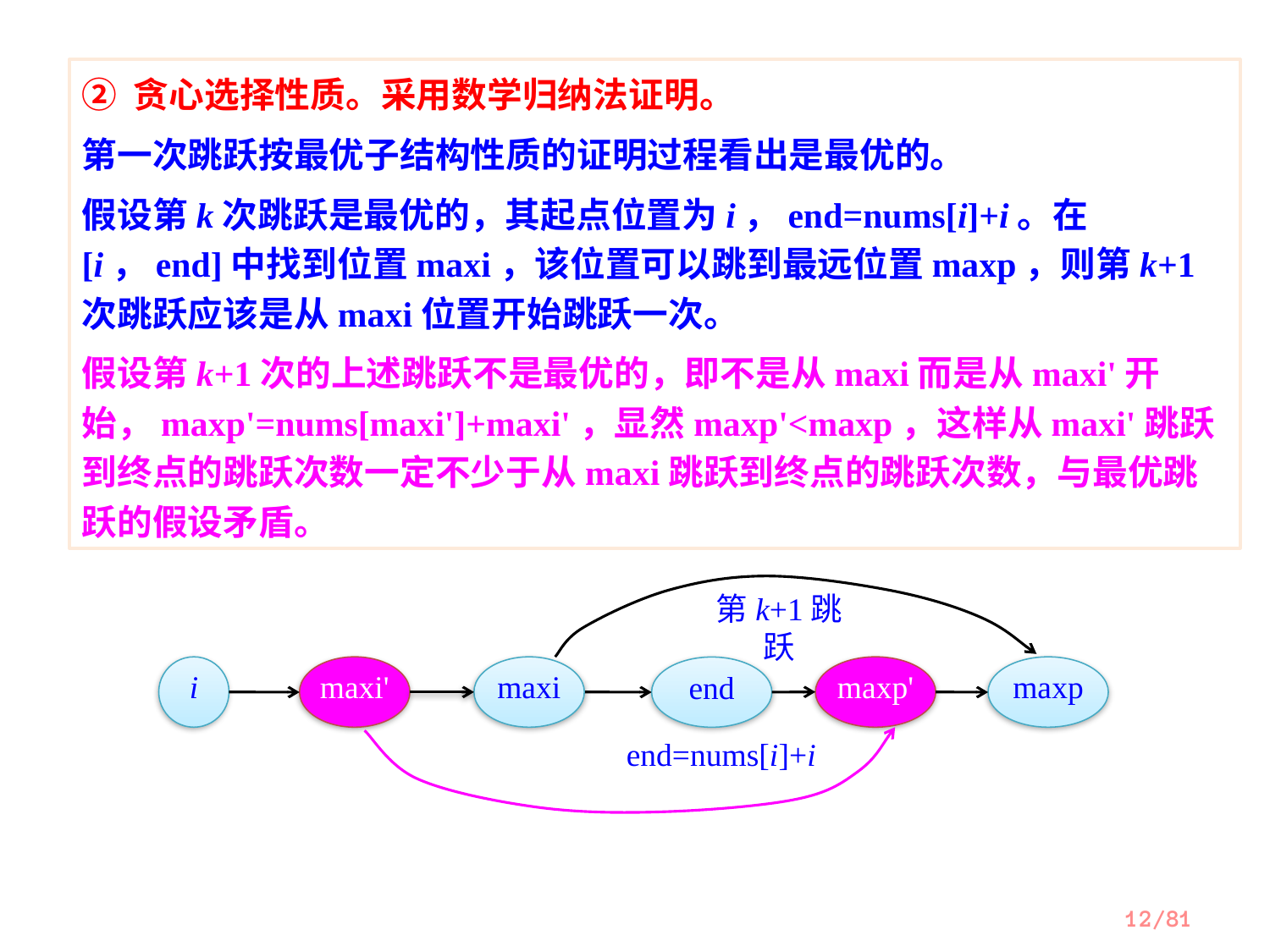

② 贪心选择性质。采用数学归纳法证明。
第一次跳跃按最优子结构性质的证明过程看出是最优的。
假设第k次跳跃是最优的，其起点位置为i，end=nums[i]+i。在[i，end]中找到位置maxi，该位置可以跳到最远位置maxp，则第k+1次跳跃应该是从maxi位置开始跳跃一次。
假设第k+1次的上述跳跃不是最优的，即不是从maxi而是从maxi'开始，maxp'=nums[maxi']+maxi'，显然maxp'<maxp，这样从maxi'跳跃到终点的跳跃次数一定不少于从maxi跳跃到终点的跳跃次数，与最优跳跃的假设矛盾。

第k+1跳跃
i
maxi'
maxi
maxp'
maxp
end

end=nums[i]+i
12/81